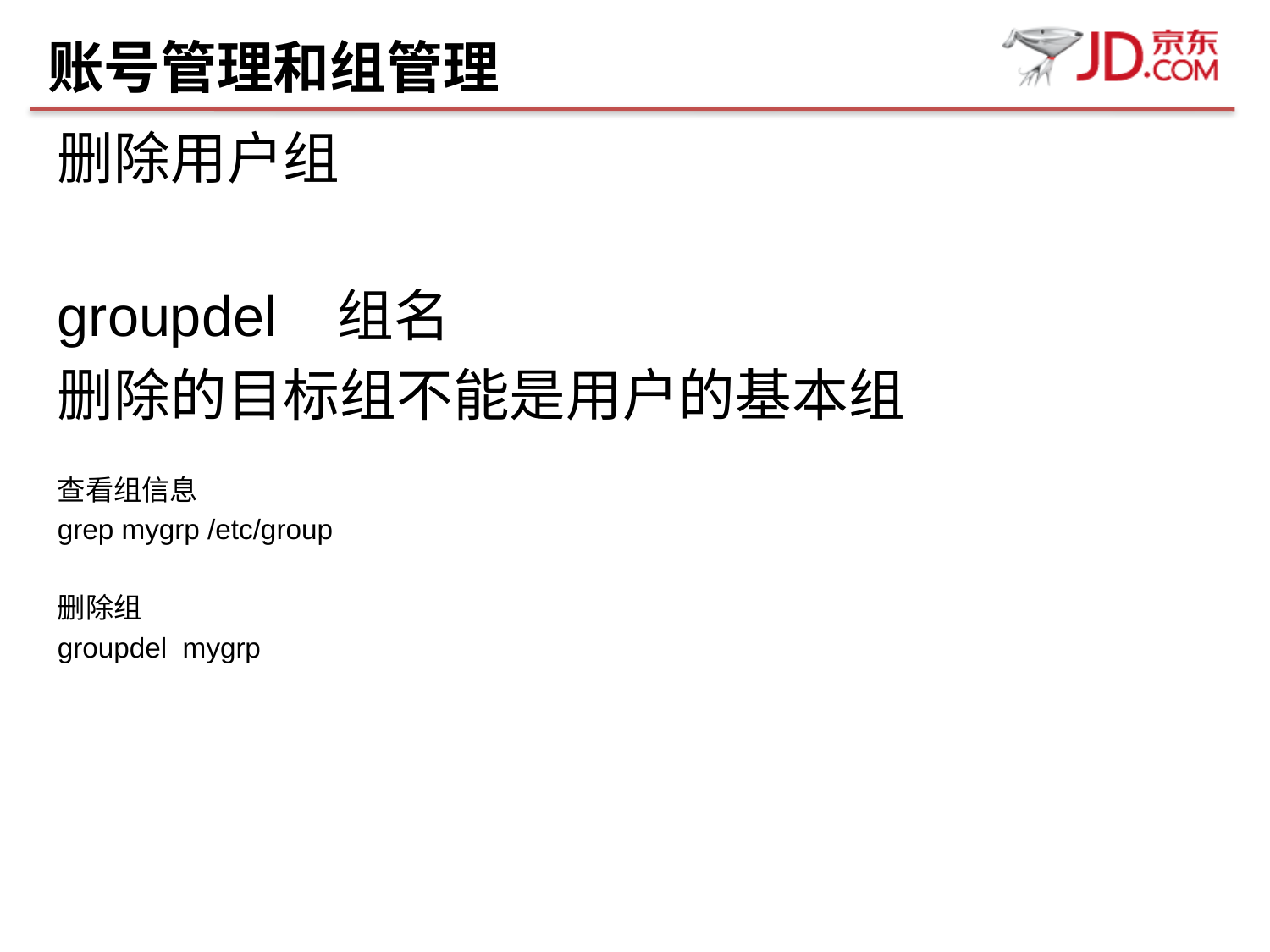

# 账号管理和组管理
删除用户组

groupdel   组名
删除的目标组不能是用户的基本组

查看组信息
grep mygrp /etc/group

删除组
groupdel  mygrp